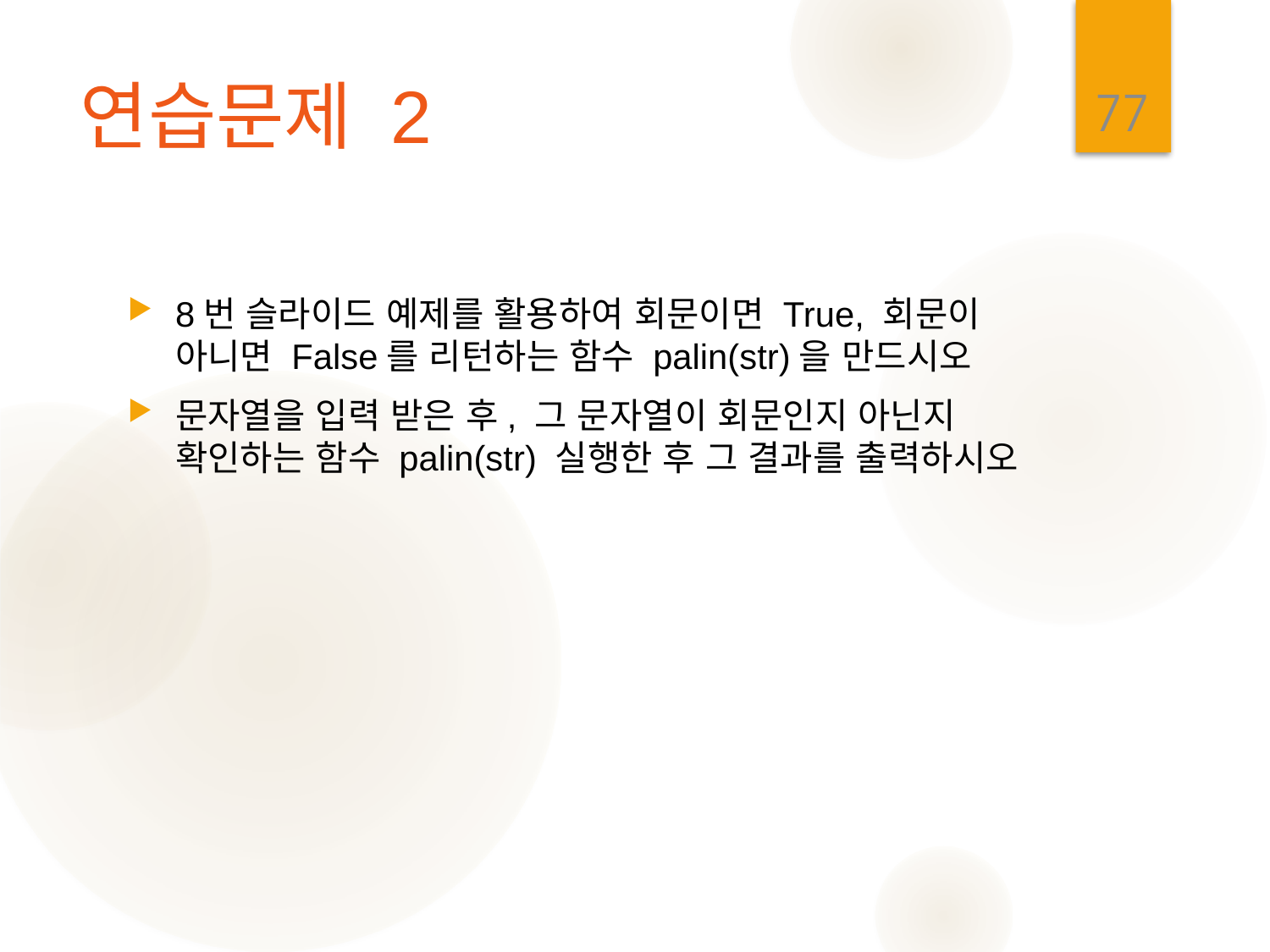

77
# 연습문제 2
8번 슬라이드 예제를 활용하여 회문이면 True, 회문이 아니면 False를 리턴하는 함수 palin(str)을 만드시오
문자열을 입력 받은 후, 그 문자열이 회문인지 아닌지 확인하는 함수 palin(str) 실행한 후 그 결과를 출력하시오